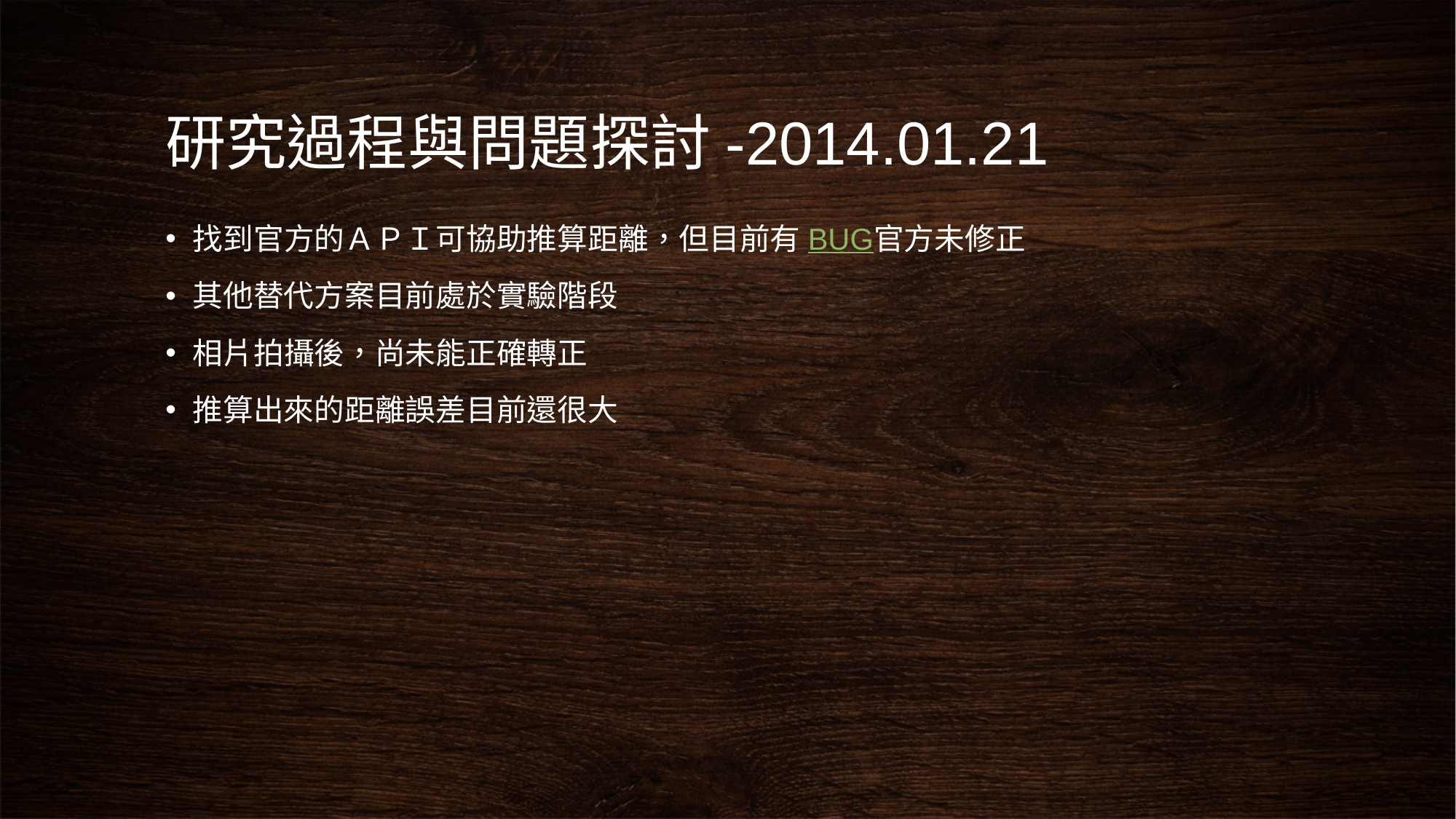

# 研究過程與問題探討-2014.01.21
找到官方的ＡＰＩ可協助推算距離，但目前有BUG官方未修正
其他替代方案目前處於實驗階段
相片拍攝後，尚未能正確轉正
推算出來的距離誤差目前還很大